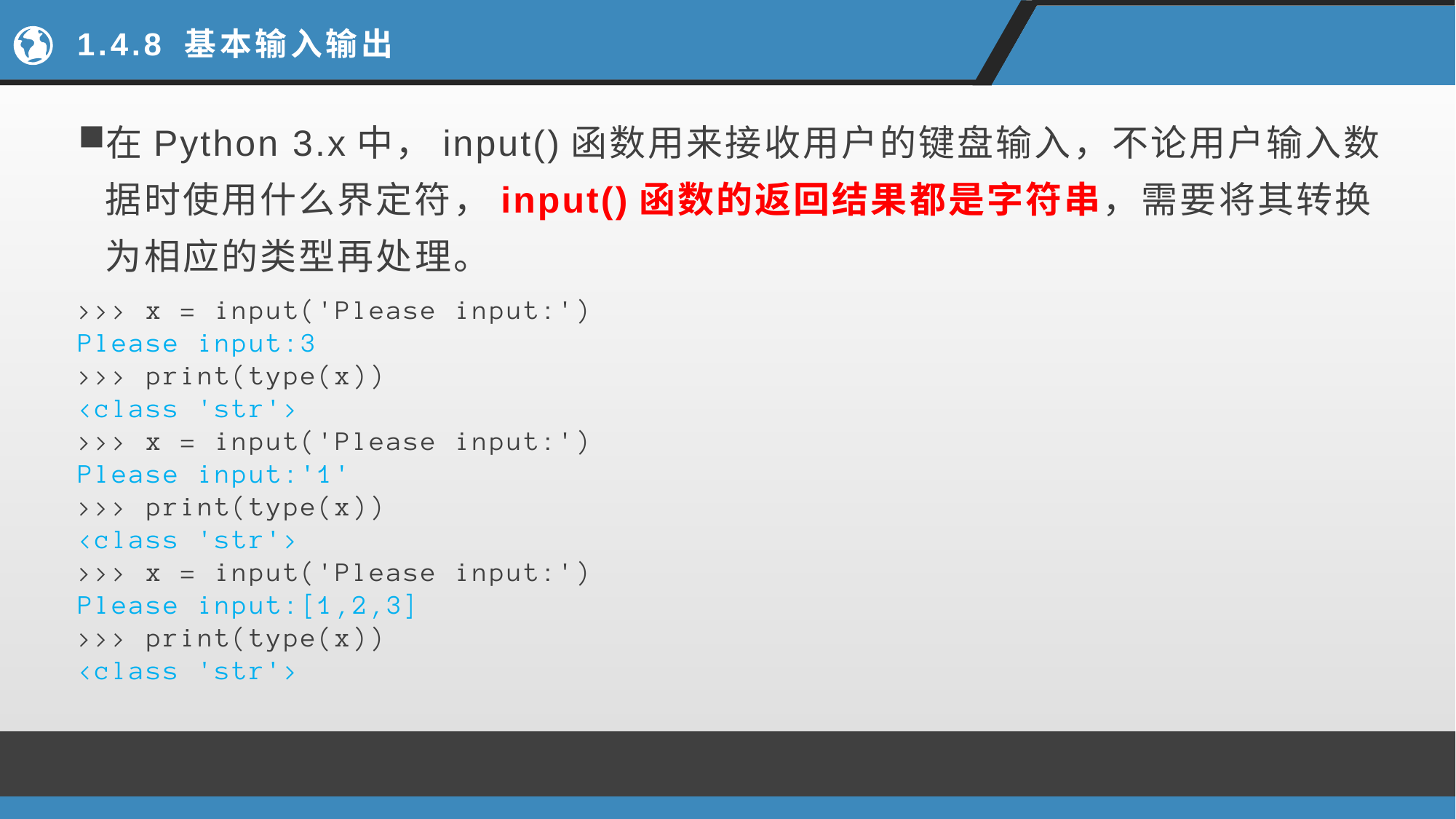

# 1.4.8 基本输入输出

在Python 3.x中，input()函数用来接收用户的键盘输入，不论用户输入数据时使用什么界定符，input()函数的返回结果都是字符串，需要将其转换为相应的类型再处理。
>>> x = input('Please input:')
Please input:3
>>> print(type(x))
<class 'str'>
>>> x = input('Please input:')
Please input:'1'
>>> print(type(x))
<class 'str'>
>>> x = input('Please input:')
Please input:[1,2,3]
>>> print(type(x))
<class 'str'>